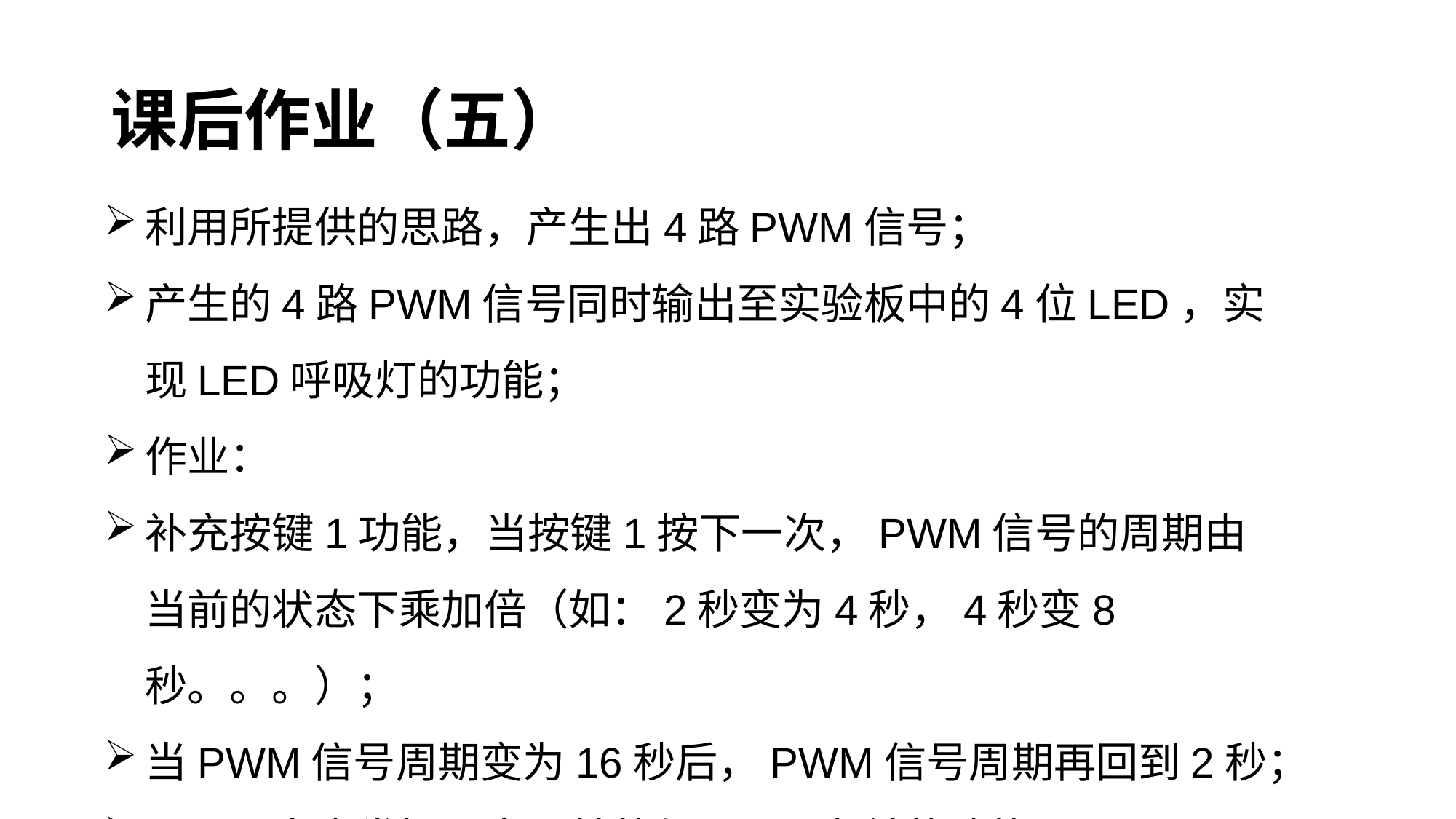

# 课后作业（五）
利用所提供的思路，产生出4路PWM信号；
产生的4路PWM信号同时输出至实验板中的4位LED，实现LED呼吸灯的功能；
作业：
补充按键1功能，当按键1按下一次，PWM信号的周期由当前的状态下乘加倍（如：2秒变为4秒，4秒变8秒。。。）；
当PWM信号周期变为16秒后，PWM信号周期再回到2秒；
可以再自由发挥，实现其他与PWM有关的功能。